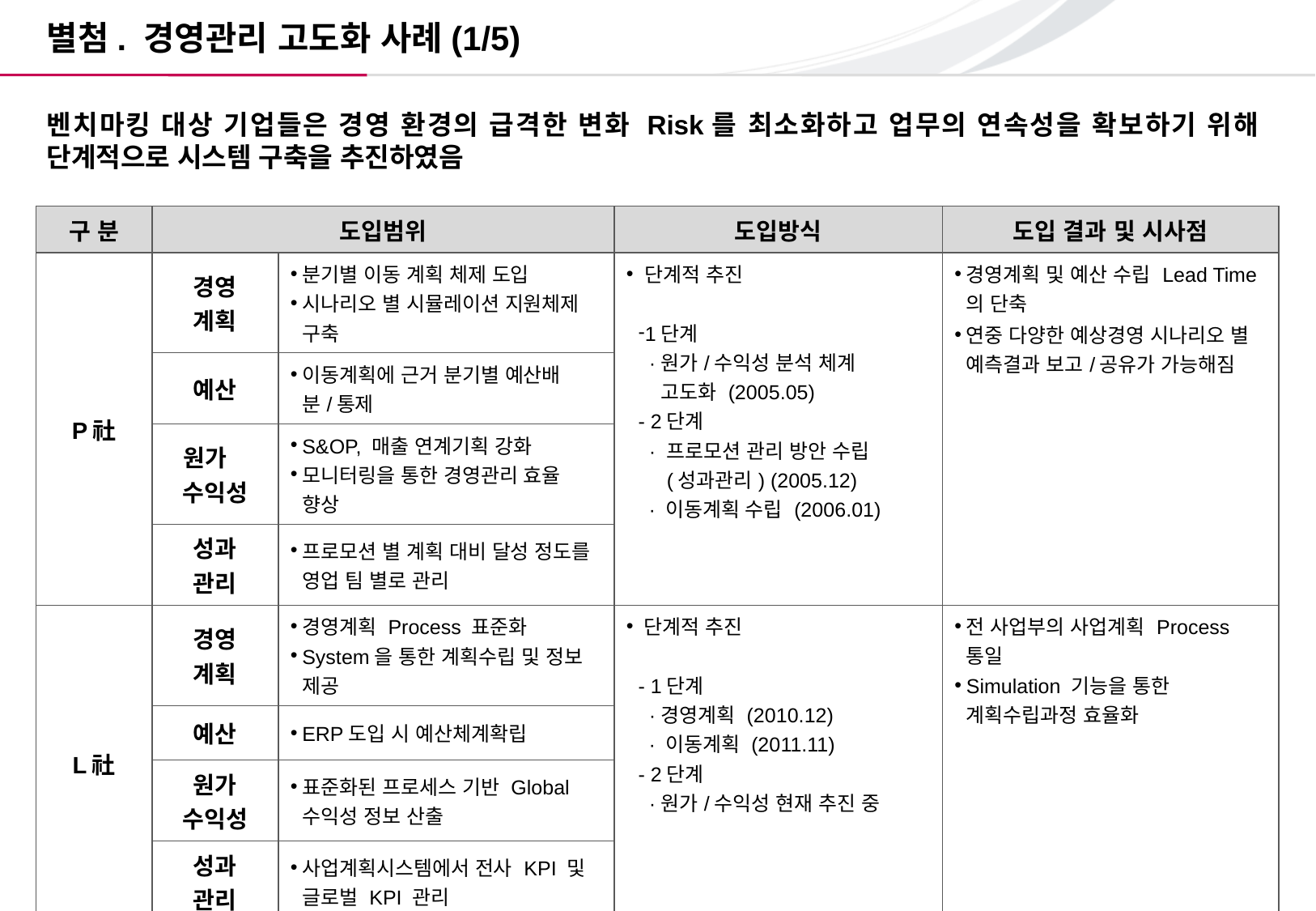

별첨. 경영관리 고도화 사례(1/5)
벤치마킹 대상 기업들은 경영 환경의 급격한 변화 Risk를 최소화하고 업무의 연속성을 확보하기 위해  단계적으로 시스템 구축을 추진하였음
| 구 분 | 도입범위 |  | 도입방식 | 도입 결과 및 시사점 |
| --- | --- | --- | --- | --- |
| P社 | 경영 계획 | 분기별 이동 계획 체제 도입 시나리오 별 시뮬레이션 지원체제 구축 | 단계적 추진 1단계 ∙ 원가/수익성 분석 체계 고도화 (2005.05) - 2단계 ∙ 프로모션 관리 방안 수립 (성과관리) (2005.12) ∙ 이동계획 수립 (2006.01) | 경영계획 및 예산 수립 Lead Time의 단축 연중 다양한 예상경영 시나리오 별 예측결과 보고/공유가 가능해짐 |
|  | 예산 | 이동계획에 근거 분기별 예산배분/통제 |  |  |
|  | 원가 수익성 | S&OP, 매출 연계기획 강화 모니터링을 통한 경영관리 효율 향상 |  |  |
|  | 성과 관리 | 프로모션 별 계획 대비 달성 정도를 영업 팀 별로 관리 |  |  |
| L社 | 경영 계획 | 경영계획 Process 표준화 System을 통한 계획수립 및 정보 제공 | 단계적 추진 - 1단계 ∙ 경영계획 (2010.12) ∙ 이동계획 (2011.11) - 2단계 ∙ 원가/수익성 현재 추진 중 | 전 사업부의 사업계획 Process 통일 Simulation 기능을 통한 계획수립과정 효율화 |
|  | 예산 | ERP도입 시 예산체계확립 |  |  |
|  | 원가 수익성 | 표준화된 프로세스 기반 Global 수익성 정보 산출 |  |  |
|  | 성과 관리 | 사업계획시스템에서 전사 KPI 및 글로벌 KPI 관리 |  |  |